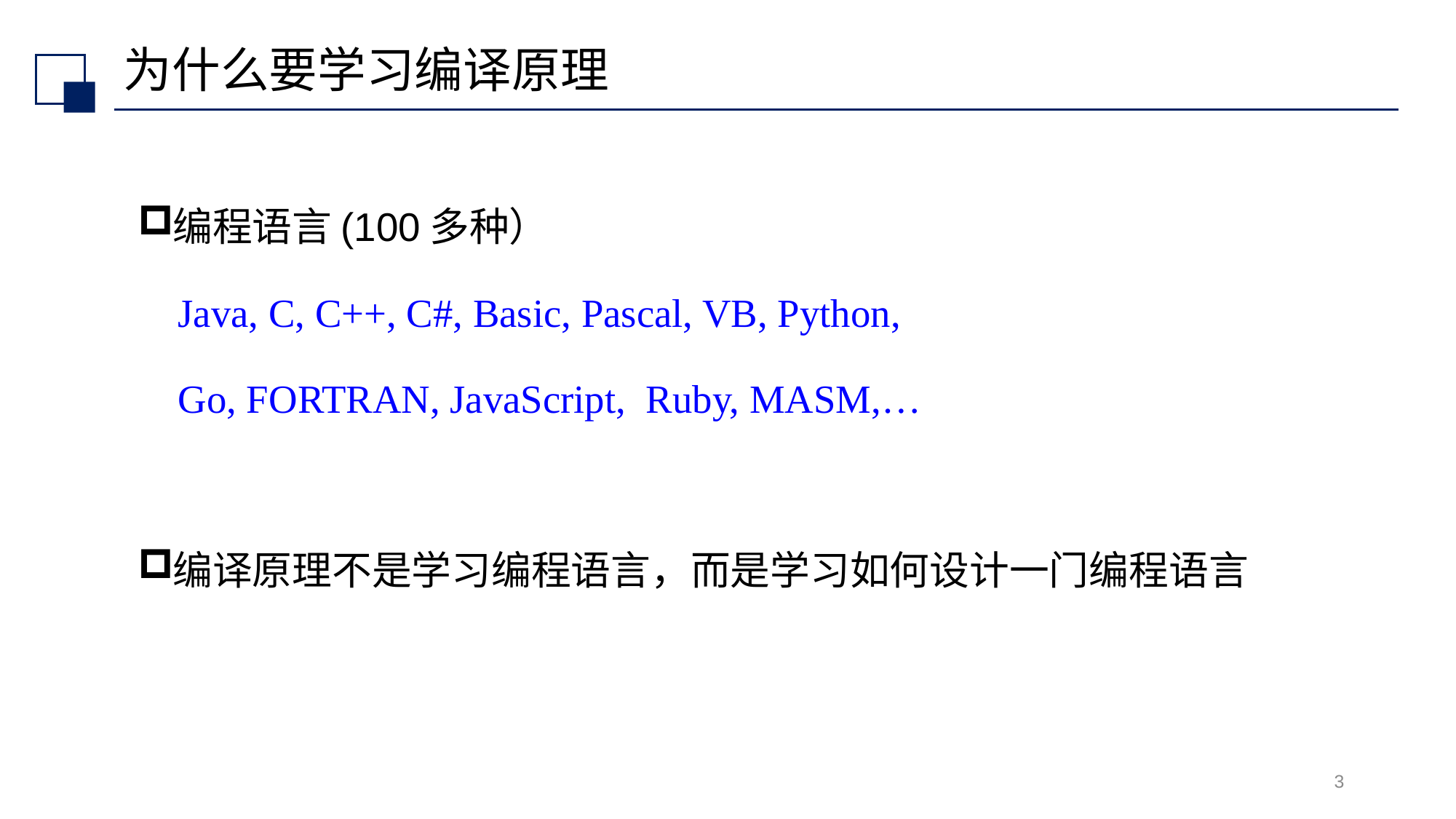

# 为什么要学习编译原理
编程语言(100多种）
    Java, C, C++, C#, Basic, Pascal, VB, Python,
    Go, FORTRAN, JavaScript,  Ruby, MASM,…

编译原理不是学习编程语言，而是学习如何设计一门编程语言

3